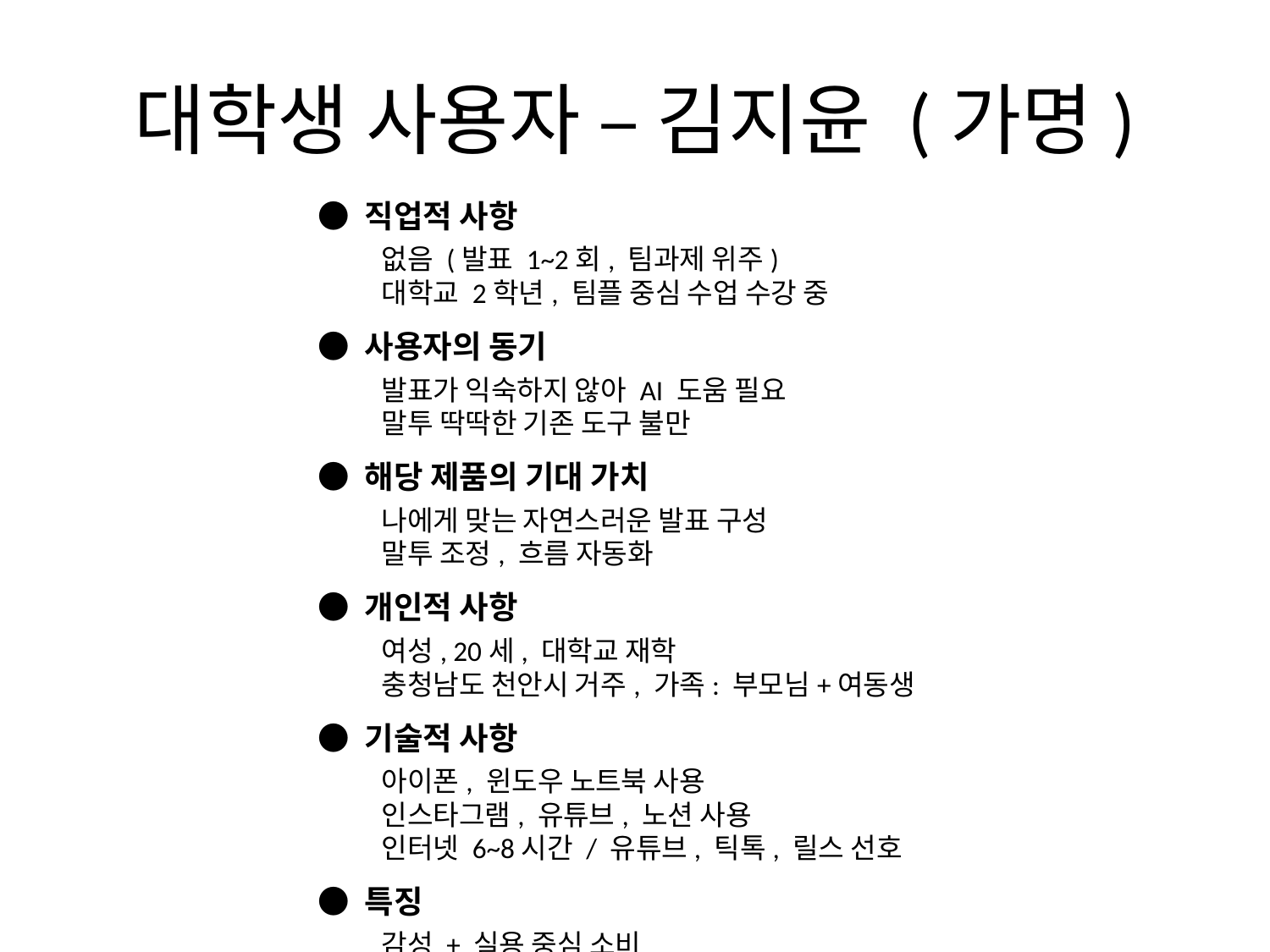

# 대학생 사용자 – 김지윤 (가명)

● 직업적 사항
없음 (발표 1~2회, 팀과제 위주)
대학교 2학년, 팀플 중심 수업 수강 중
● 사용자의 동기
발표가 익숙하지 않아 AI 도움 필요
말투 딱딱한 기존 도구 불만
● 해당 제품의 기대 가치
나에게 맞는 자연스러운 발표 구성
말투 조정, 흐름 자동화
● 개인적 사항
여성, 20세, 대학교 재학
충청남도 천안시 거주, 가족: 부모님+여동생
● 기술적 사항
아이폰, 윈도우 노트북 사용
인스타그램, 유튜브, 노션 사용
인터넷 6~8시간 / 유튜브, 틱톡, 릴스 선호
● 특징
감성 + 실용 중심 소비
완벽보다 내 스타일 중시
자기계발, 브이로그, 말 잘하는 사람 스타일 관심